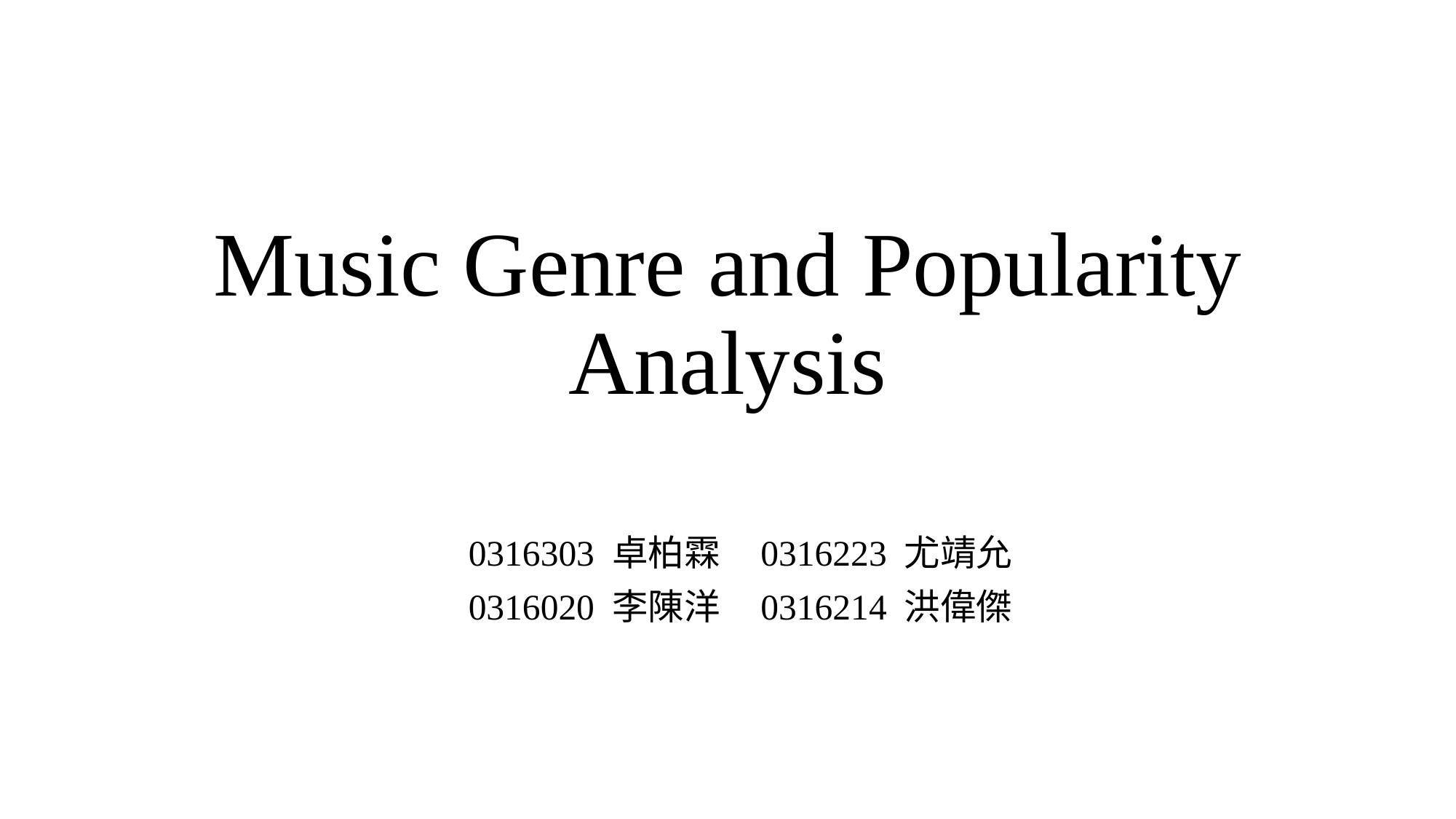

# Music Genre and Popularity Analysis
0316303 卓柏霖    0316223 尤靖允
0316020 李陳洋    0316214 洪偉傑